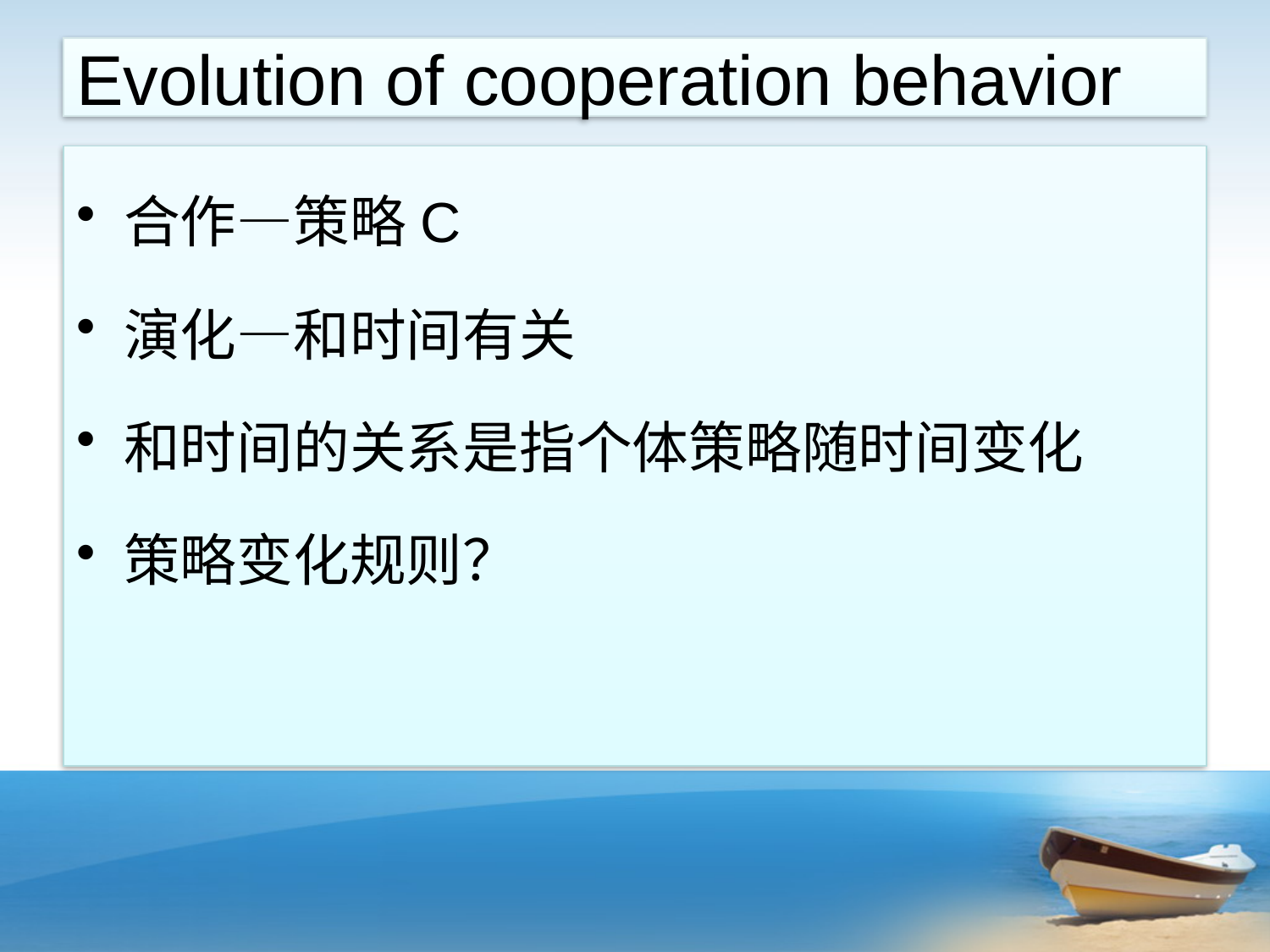

# Evolution of cooperation behavior
合作—策略C
演化—和时间有关
和时间的关系是指个体策略随时间变化
策略变化规则？